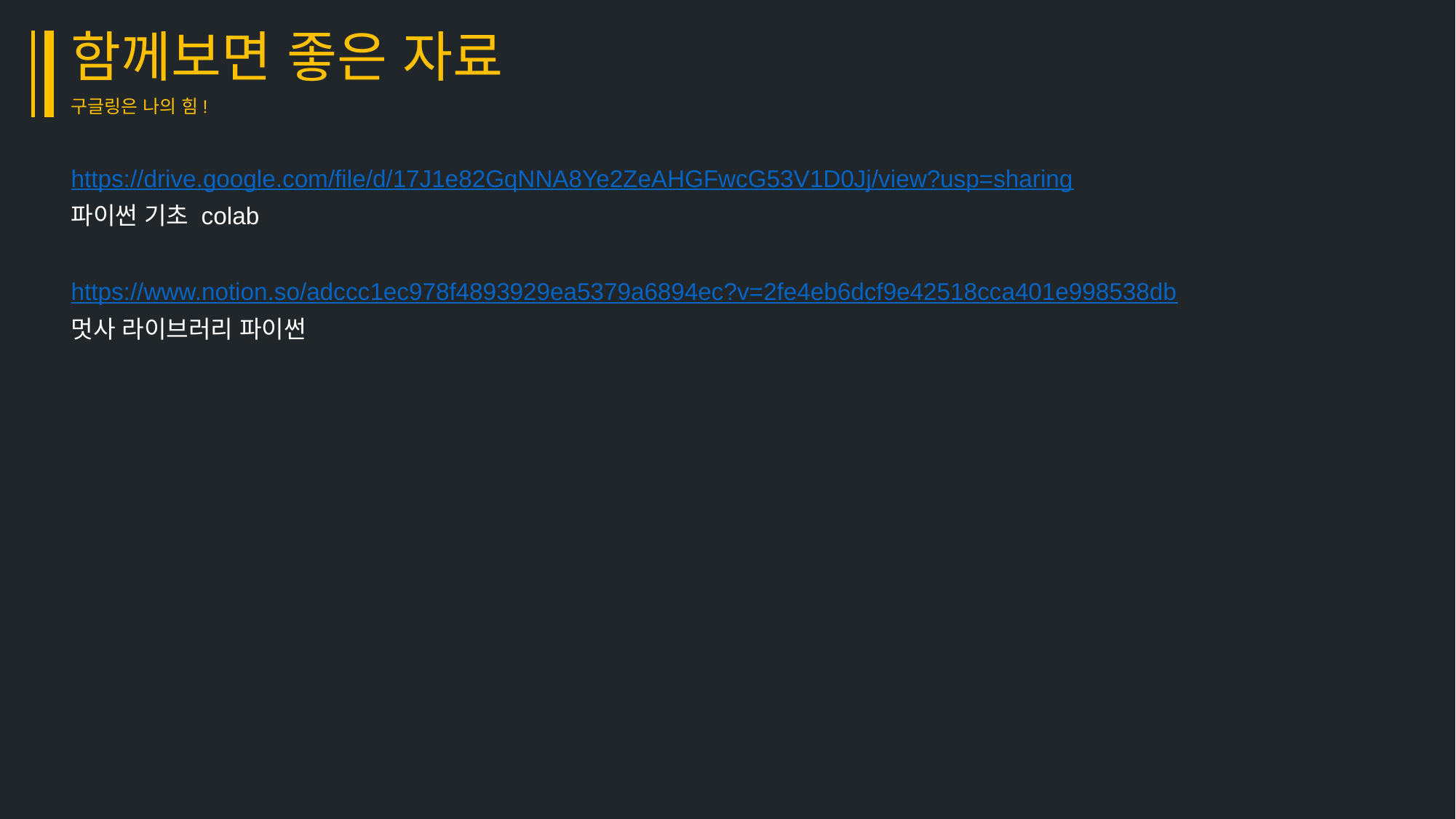

함께보면 좋은 자료

구글링은 나의 힘!
https://drive.google.com/file/d/17J1e82GqNNA8Ye2ZeAHGFwcG53V1D0Jj/view?usp=sharing
파이썬 기초 colab

https://www.notion.so/adccc1ec978f4893929ea5379a6894ec?v=2fe4eb6dcf9e42518cca401e998538db
멋사 라이브러리 파이썬